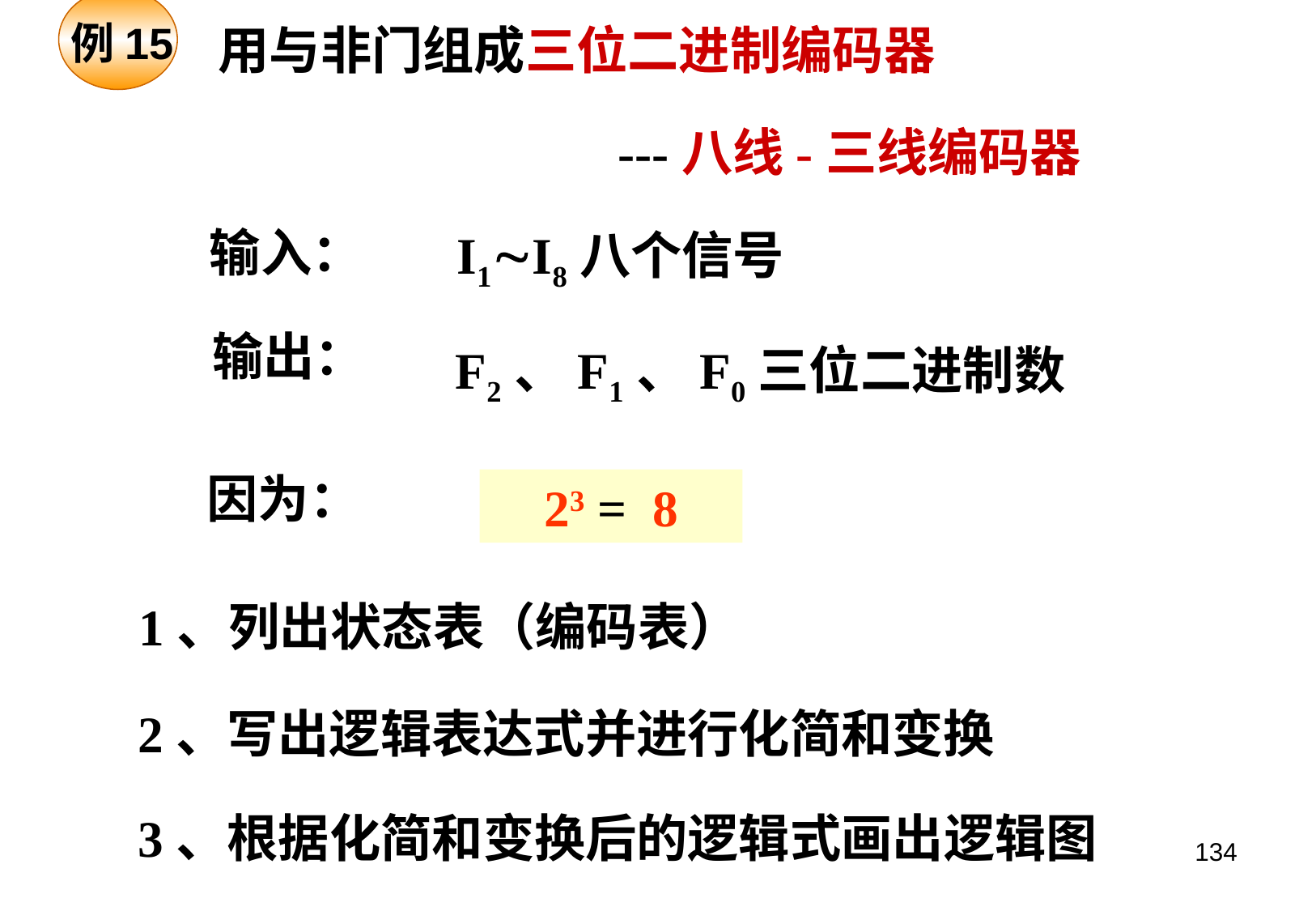

例15
用与非门组成三位二进制编码器
---八线-三线编码器
输入：
I1∼I8八个信号
输出：
F2、F1、F0三位二进制数
因为：
23 =  8
1、列出状态表（编码表）
2、写出逻辑表达式并进行化简和变换
3、根据化简和变换后的逻辑式画出逻辑图
134